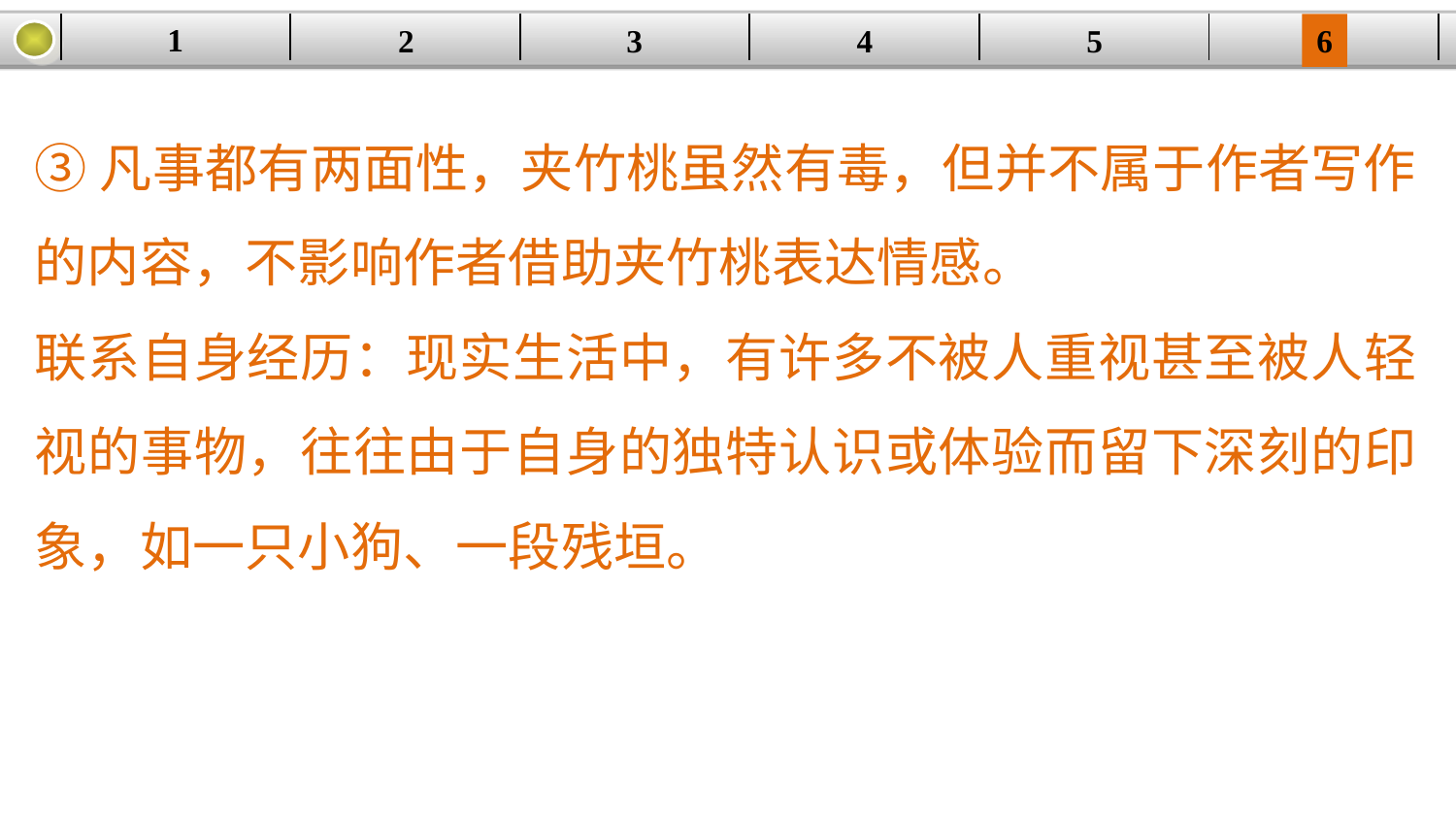

1
2
3
4
|  |  |  |  |  |  |
| --- | --- | --- | --- | --- | --- |
5
6

③凡事都有两面性，夹竹桃虽然有毒，但并不属于作者写作的内容，不影响作者借助夹竹桃表达情感。
联系自身经历：现实生活中，有许多不被人重视甚至被人轻视的事物，往往由于自身的独特认识或体验而留下深刻的印象，如一只小狗、一段残垣。